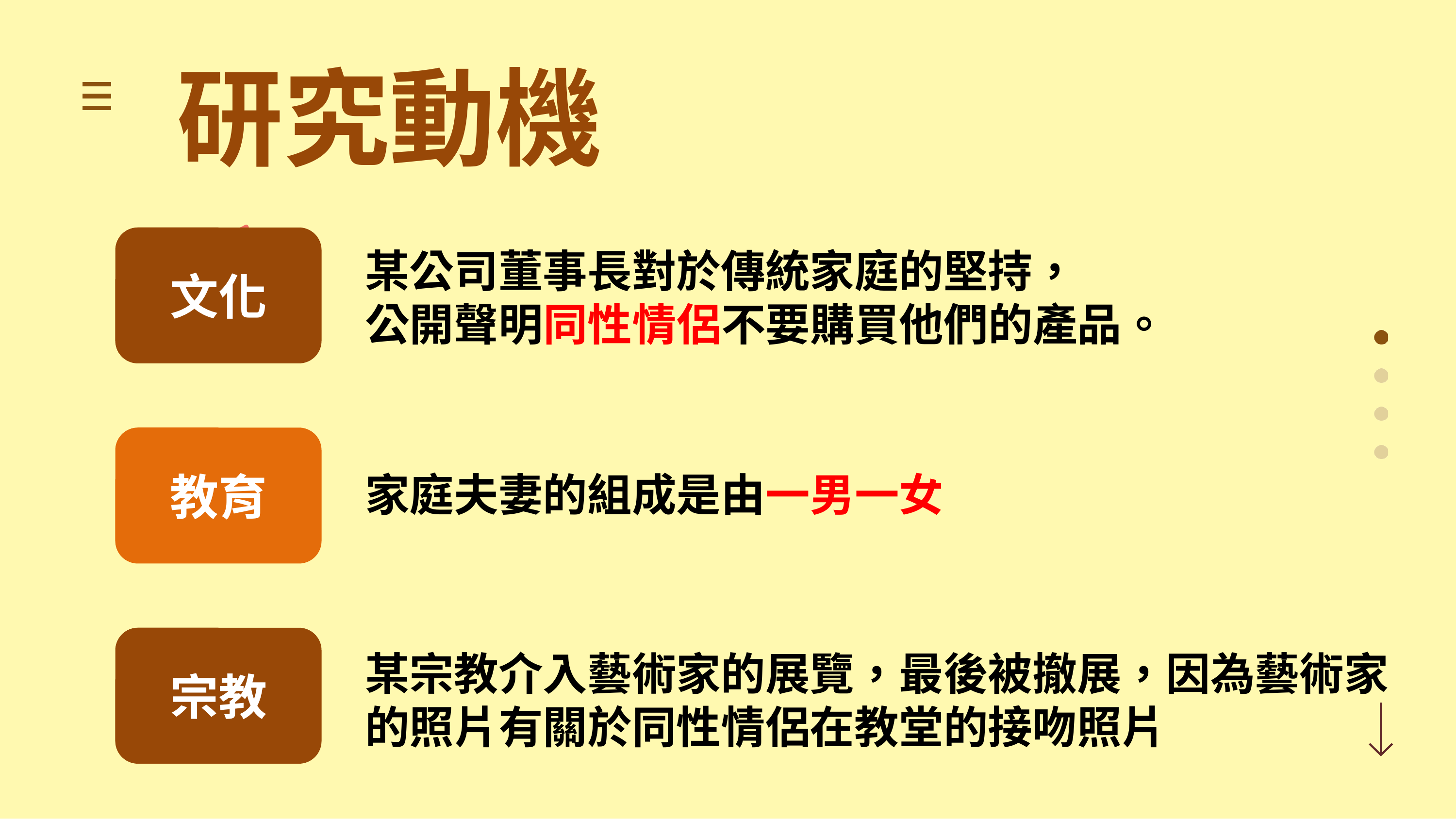

研究動機
文化
某公司董事長對於傳統家庭的堅持，
公開聲明同性情侶不要購買他們的產品。
教育
家庭夫妻的組成是由一男一女
宗教
某宗教介入藝術家的展覽，最後被撤展，因為藝術家的照片有關於同性情侶在教堂的接吻照片